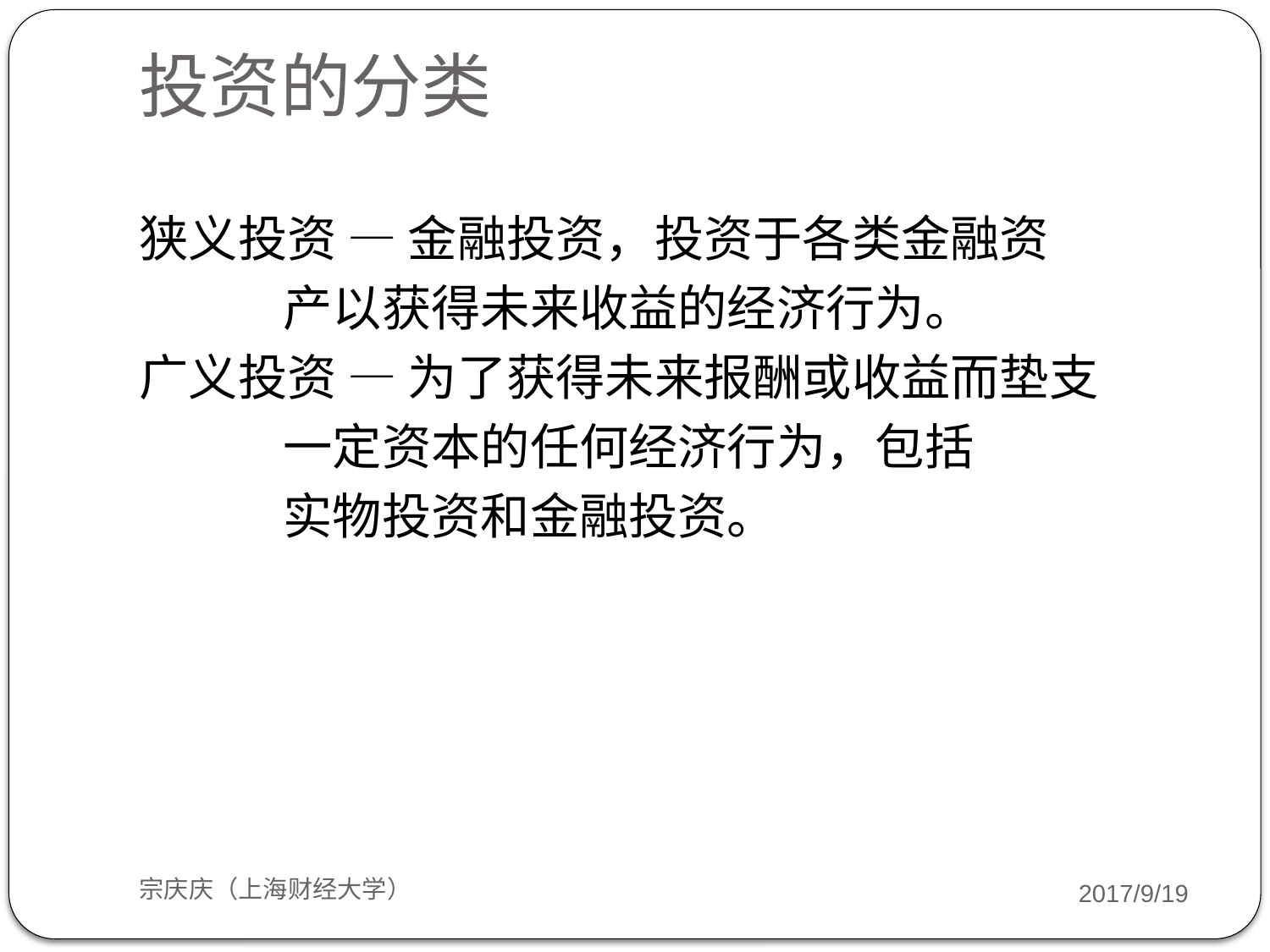

# 投资的分类
狭义投资 — 金融投资，投资于各类金融资
            产以获得未来收益的经济行为。
广义投资 — 为了获得未来报酬或收益而垫支
            一定资本的任何经济行为，包括
            实物投资和金融投资。
宗庆庆（上海财经大学）
2017/9/19